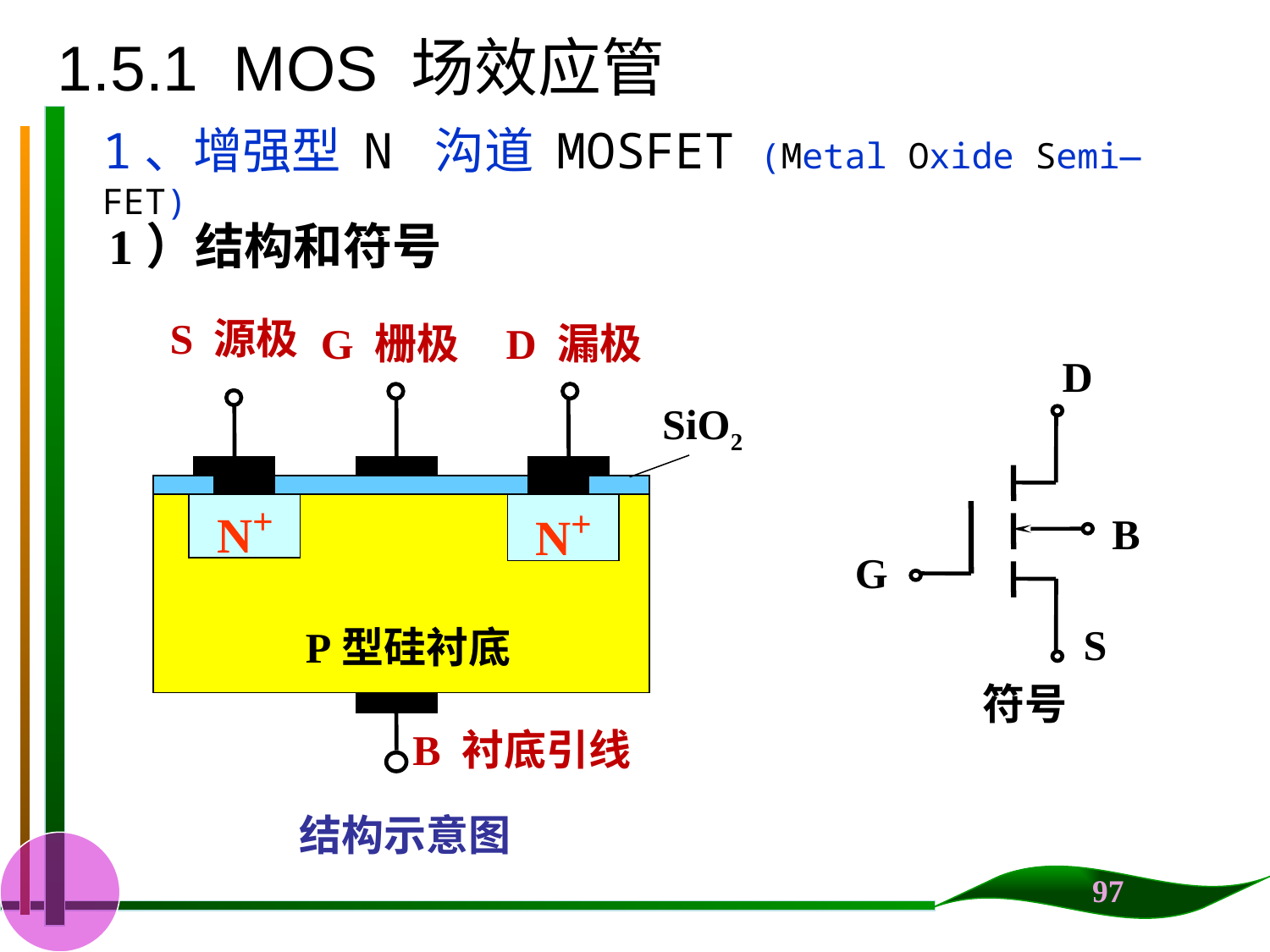

1.5.1  MOS 场效应管
1、增强型 N 沟道 MOSFET (Metal Oxide Semi— FET)
1）结构和符号
S 源极

D 漏极

G 栅极

D

B

G

S
符号
SiO2

N+

N+

P型硅衬底

B 衬底引线
结构示意图
97